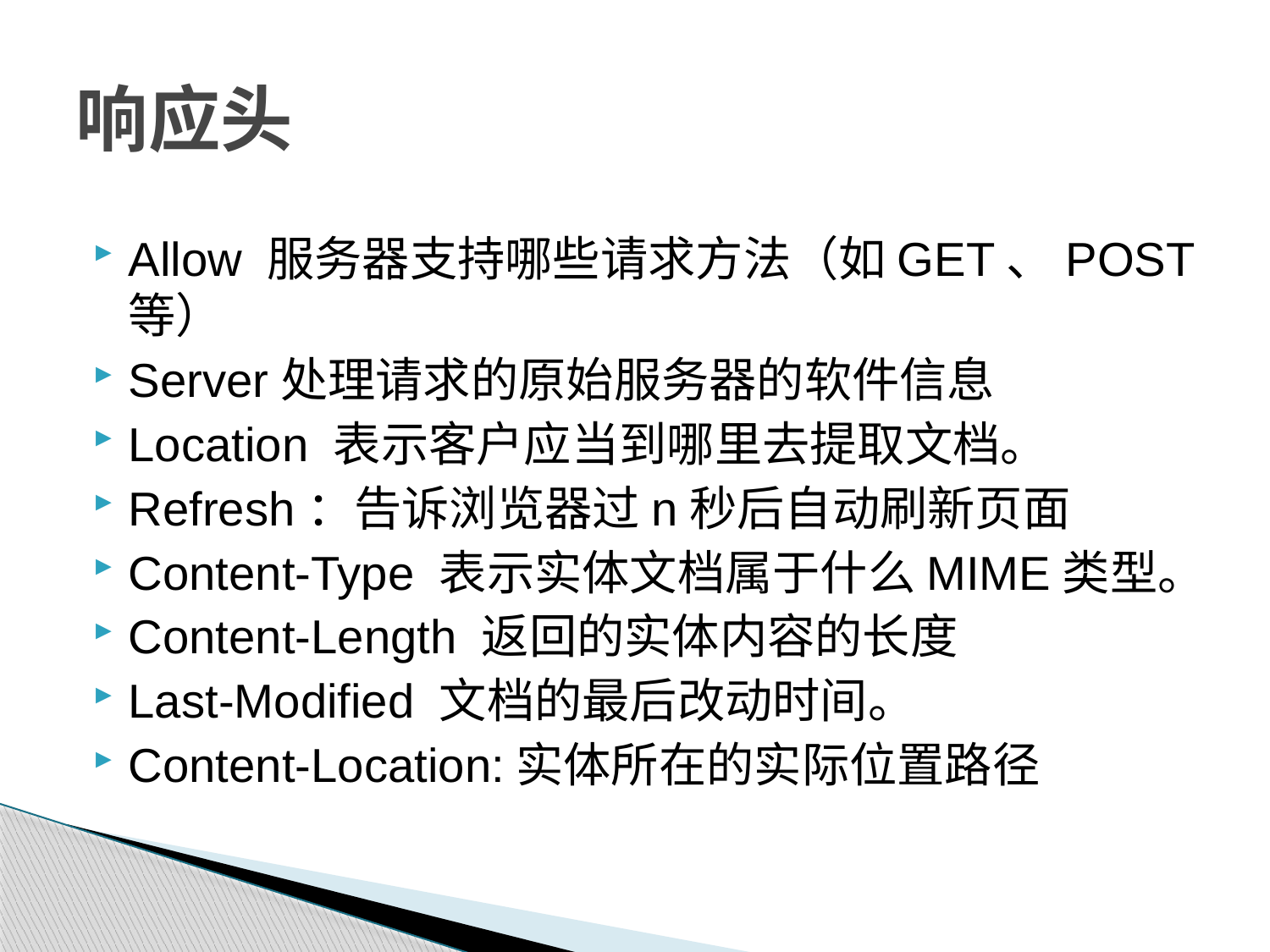

# 响应头
Allow 服务器支持哪些请求方法（如GET、POST等）
Server处理请求的原始服务器的软件信息
Location 表示客户应当到哪里去提取文档。
Refresh：告诉浏览器过n秒后自动刷新页面
Content-Type 表示实体文档属于什么MIME类型。
Content-Length 返回的实体内容的长度
Last-Modified 文档的最后改动时间。
Content-Location:实体所在的实际位置路径